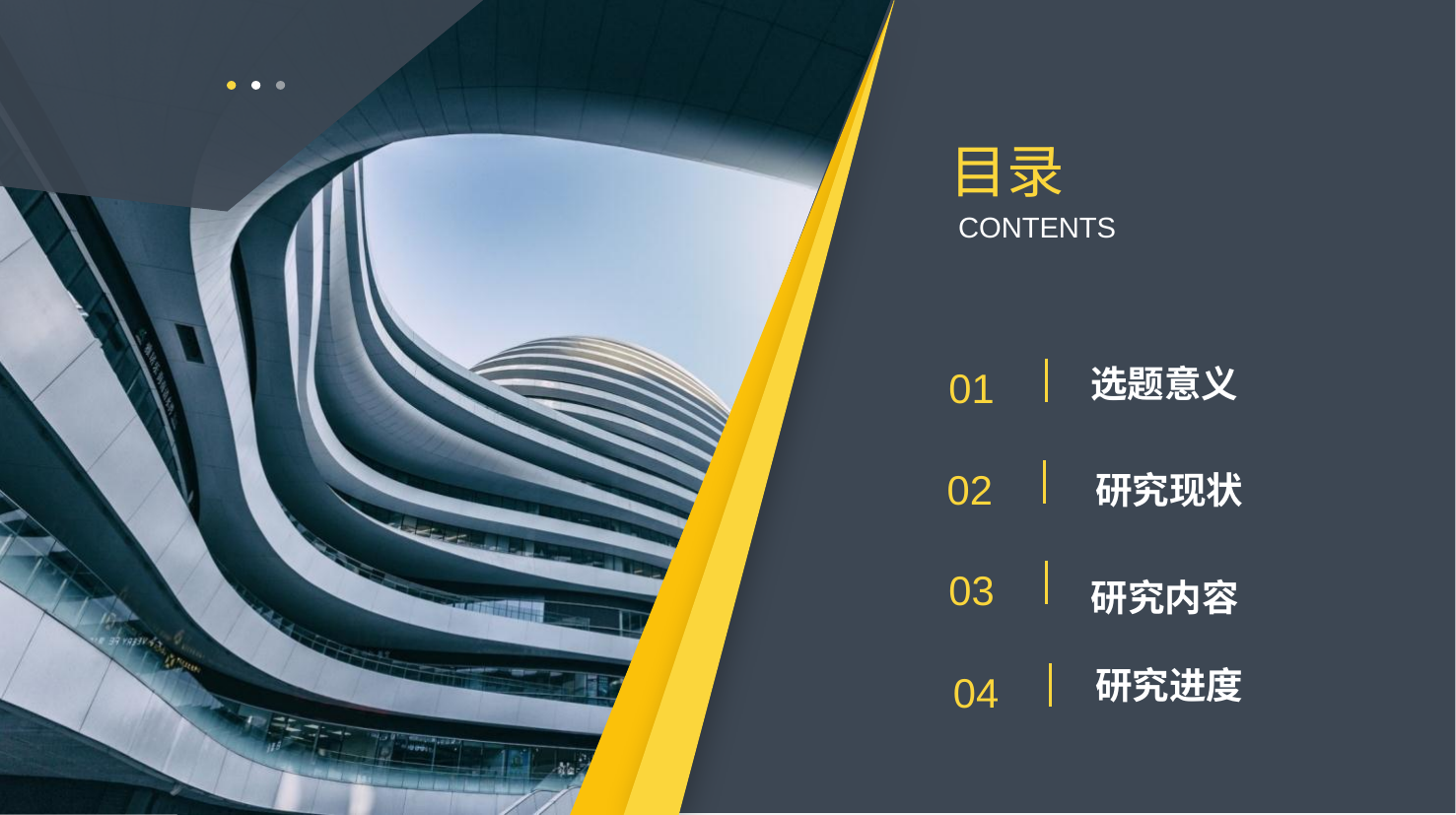

目录
CONTENTS
01
选题意义
02
研究内容
研究现状
03
研究进度
04